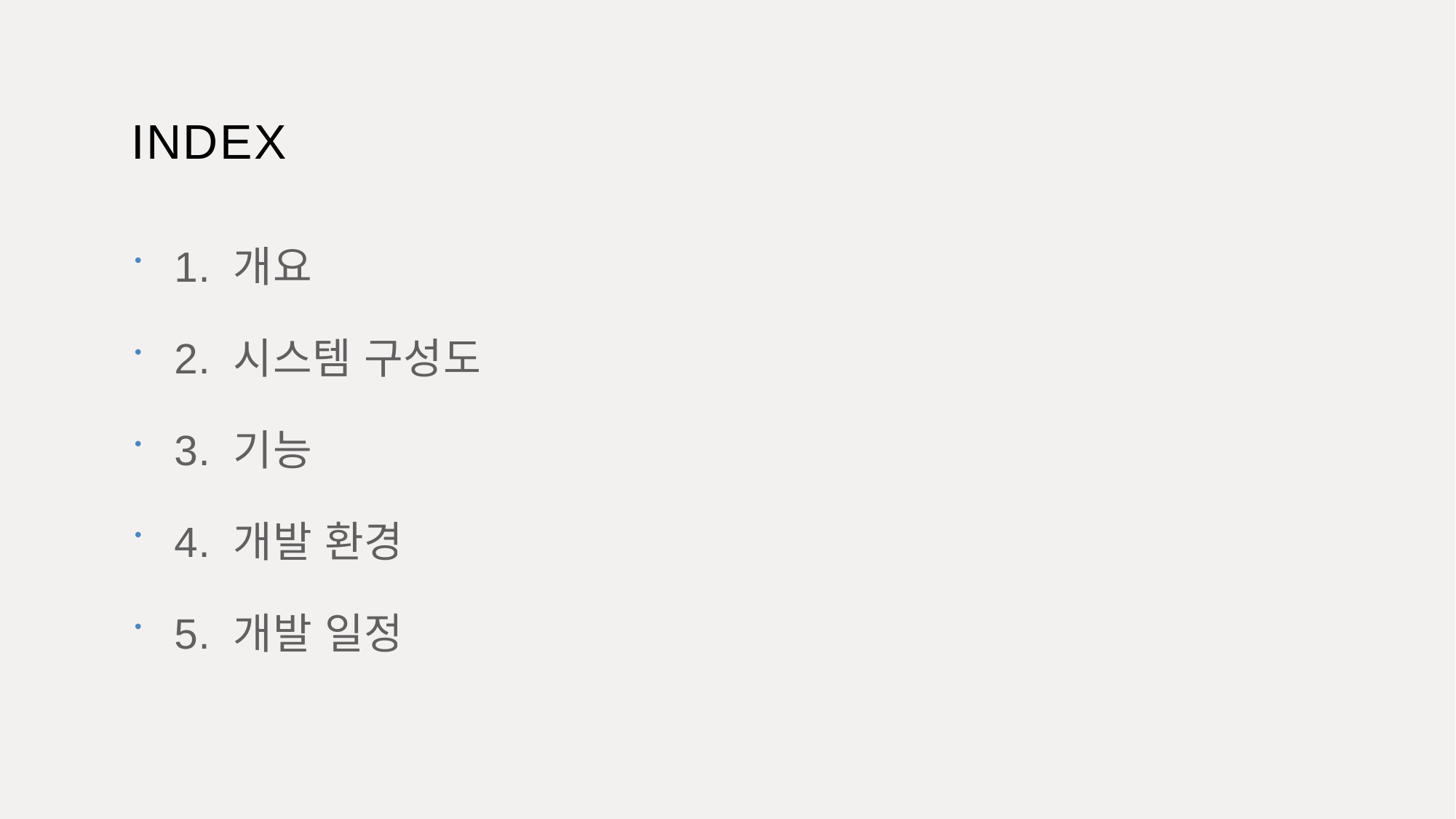

# INDEX
1. 개요
2. 시스템 구성도
3. 기능
4. 개발 환경
5. 개발 일정